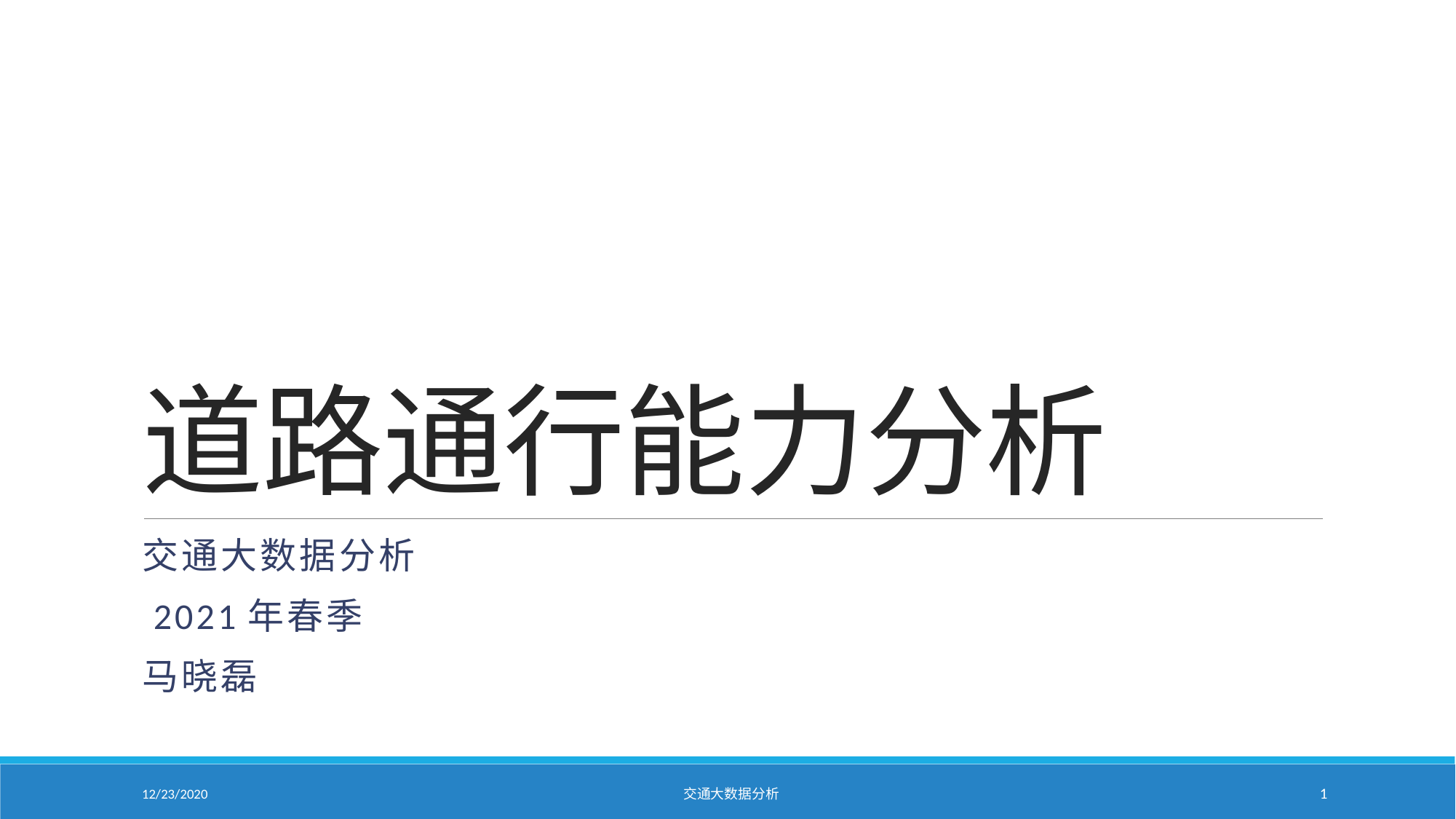

# 道路通行能力分析
交通大数据分析
 2021年春季
马晓磊
12/23/2020
交通大数据分析
1